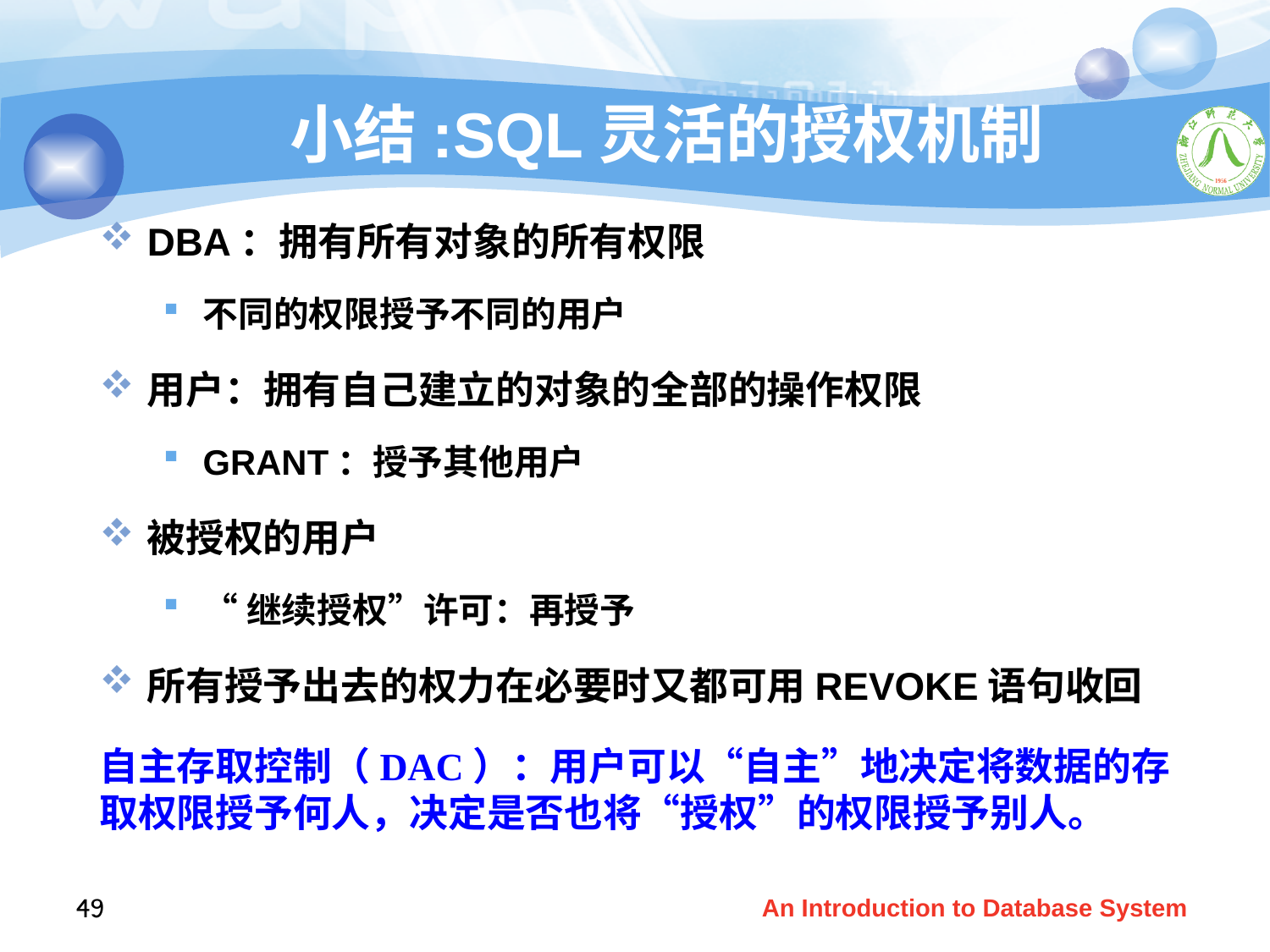

# 小结:SQL灵活的授权机制
DBA：拥有所有对象的所有权限
不同的权限授予不同的用户
用户：拥有自己建立的对象的全部的操作权限
GRANT：授予其他用户
被授权的用户
“继续授权”许可：再授予
所有授予出去的权力在必要时又都可用REVOKE语句收回
自主存取控制（DAC）：用户可以“自主”地决定将数据的存取权限授予何人，决定是否也将“授权”的权限授予别人。
49
An Introduction to Database System